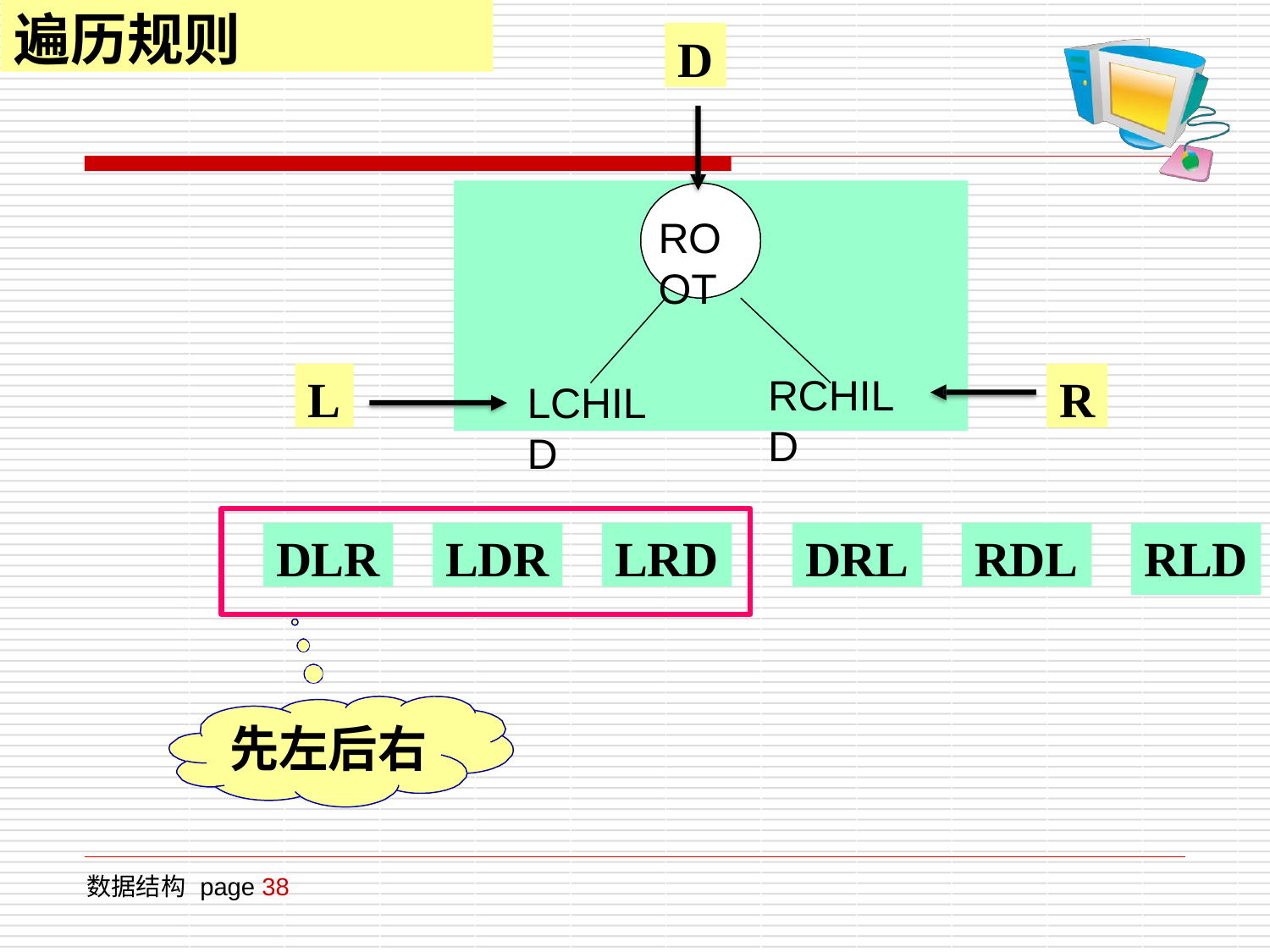

# 遍历规则
D

ROOT

L
R
RCHILD

LCHILD

DLR
LDR
LRD
DRL
RDL

RLD

先左后右

数据结构 page 38